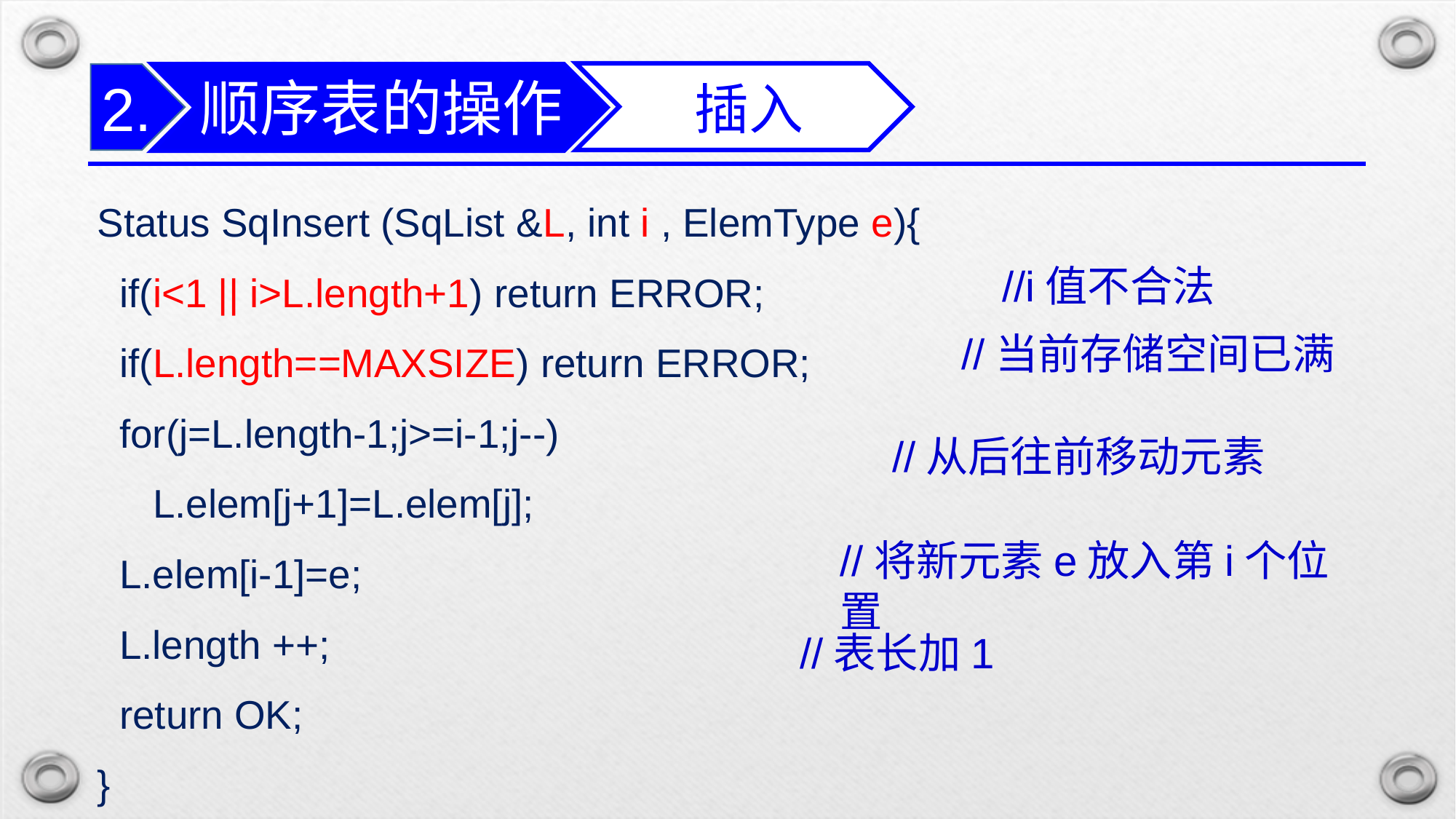

顺序表的操作

插入

2.
Status SqInsert (SqList &L, int i , ElemType e){
  if(i<1 || i>L.length+1) return ERROR;
  if(L.length==MAXSIZE) return ERROR;
  for(j=L.length-1;j>=i-1;j--)
     L.elem[j+1]=L.elem[j];
  L.elem[i-1]=e;
  L.length ++;
  return OK;
}

//i值不合法
//当前存储空间已满
//从后往前移动元素
//将新元素e放入第i个位置
//表长加1